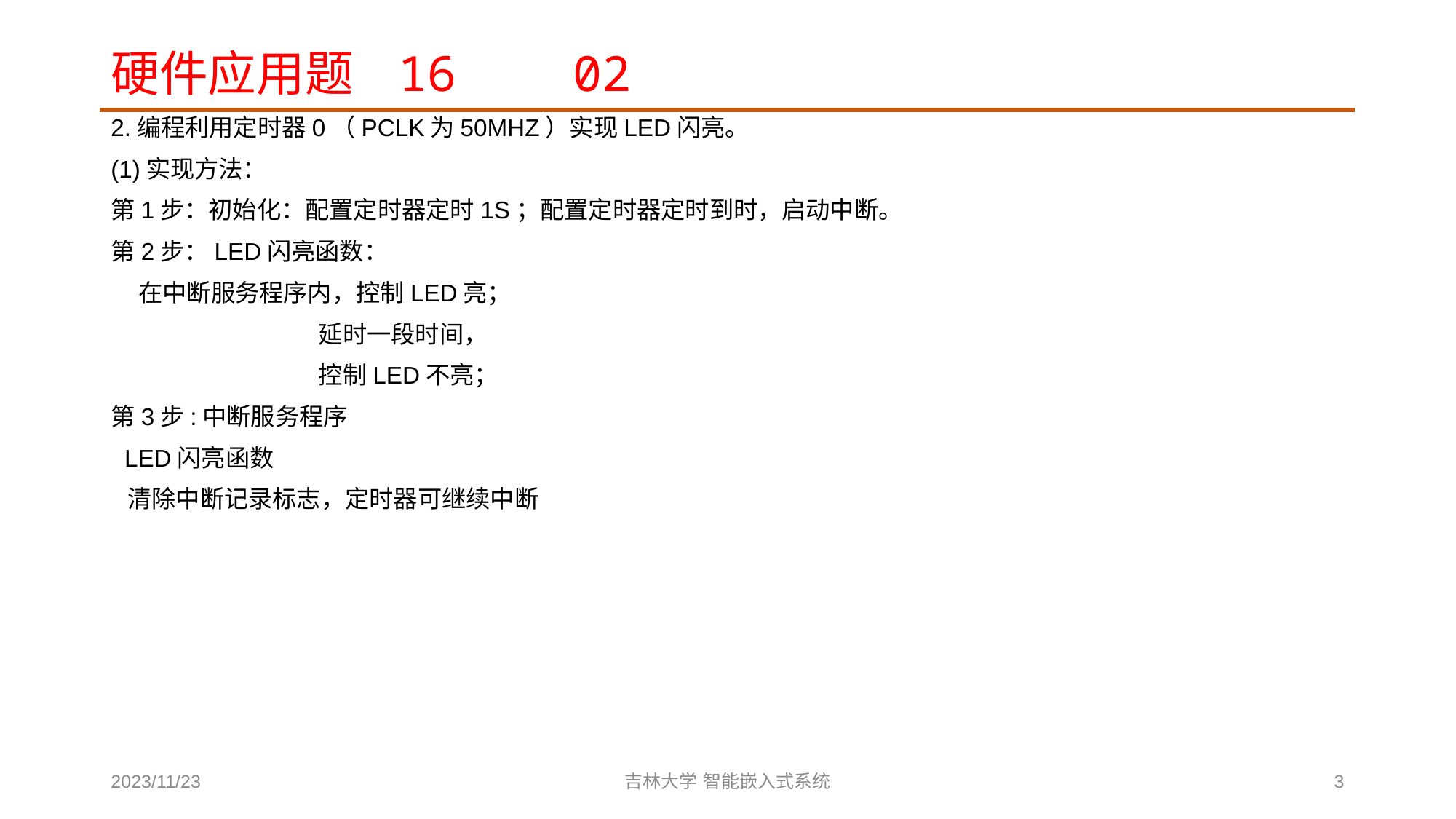

# 硬件应用题   16    02
2.编程利用定时器0（PCLK为50MHZ）实现LED闪亮。
(1)实现方法：
第1步：初始化：配置定时器定时1S；配置定时器定时到时，启动中断。
第2步：LED闪亮函数：
    在中断服务程序内，控制LED亮；
                                     延时一段时间，
                                     控制LED不亮；
第3步:中断服务程序
  LED闪亮函数
  清除中断记录标志，定时器可继续中断

2023/11/23
吉林大学 智能嵌入式系统
3